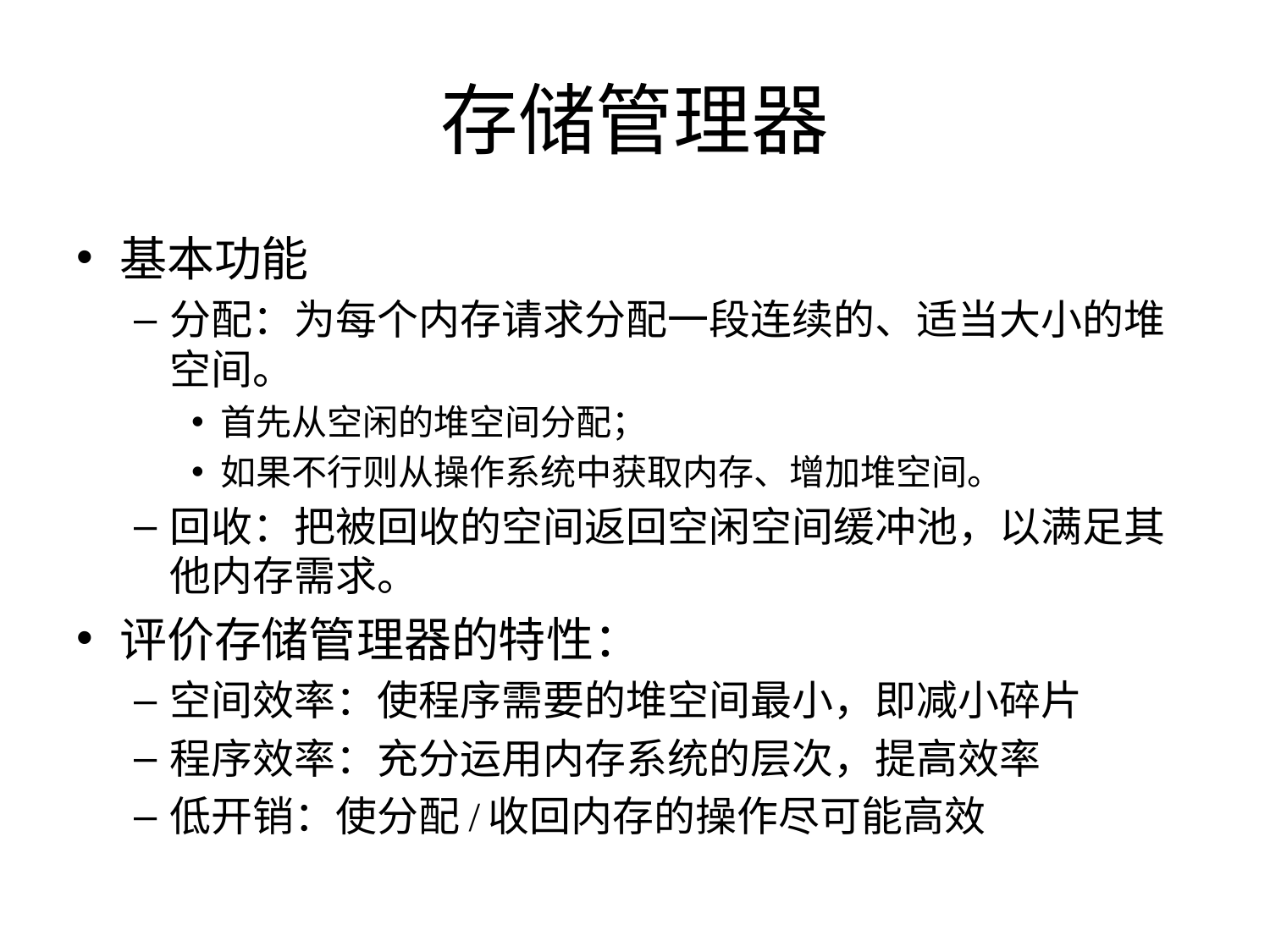

# 存储管理器
基本功能
分配：为每个内存请求分配一段连续的、适当大小的堆空间。
首先从空闲的堆空间分配；
如果不行则从操作系统中获取内存、增加堆空间。
回收：把被回收的空间返回空闲空间缓冲池，以满足其他内存需求。
评价存储管理器的特性：
空间效率：使程序需要的堆空间最小，即减小碎片
程序效率：充分运用内存系统的层次，提高效率
低开销：使分配/收回内存的操作尽可能高效